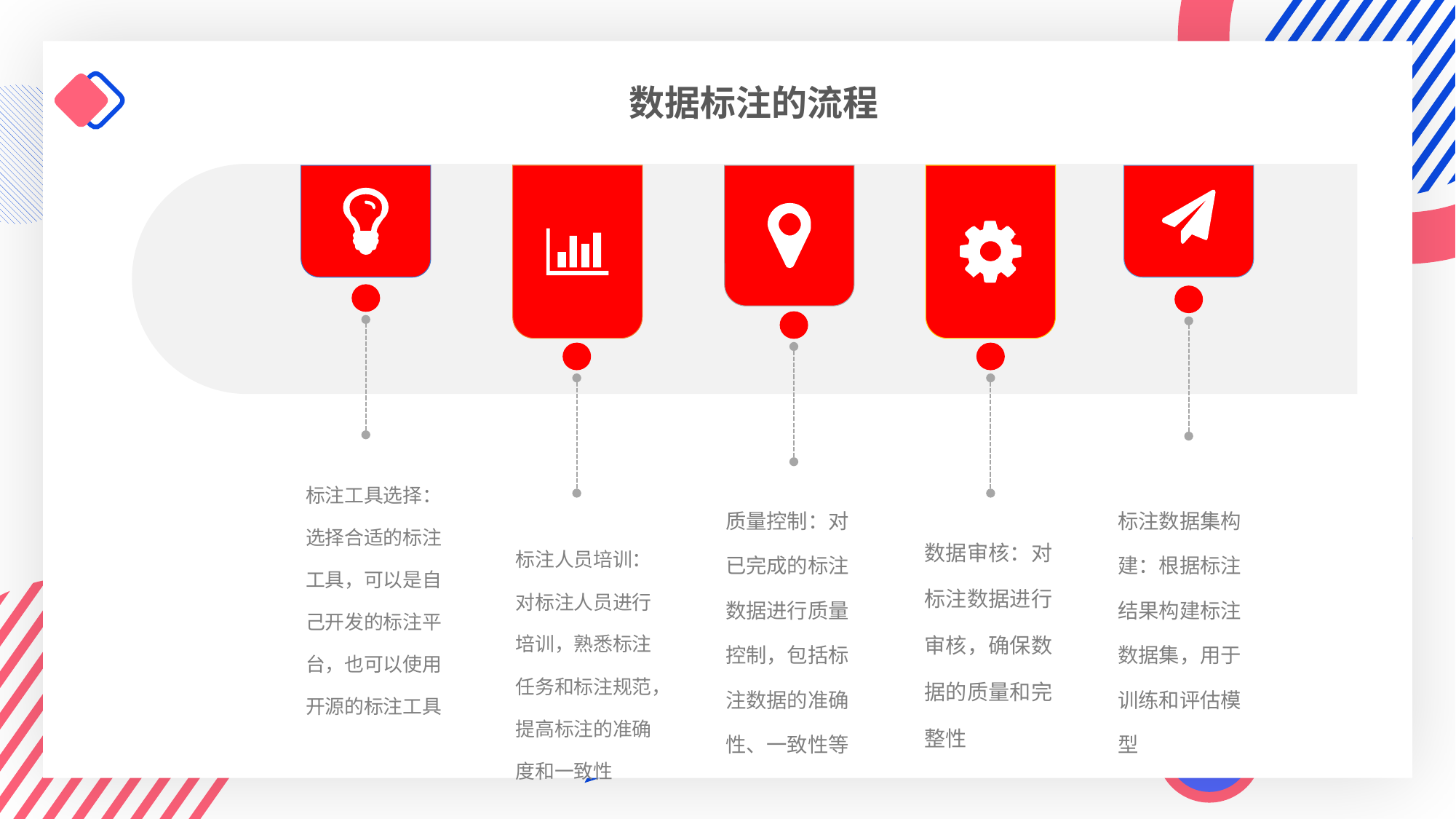

数据标注的流程

标注工具选择：选择合适的标注工具，可以是自己开发的标注平台，也可以使用开源的标注工具

质量控制：对已完成的标注数据进行质量控制，包括标注数据的准确性、一致性等
标注数据集构建：根据标注结果构建标注数据集，用于训练和评估模型

数据审核：对标注数据进行审核，确保数据的质量和完整性
标注人员培训：对标注人员进行培训，熟悉标注任务和标注规范，提高标注的准确度和一致性